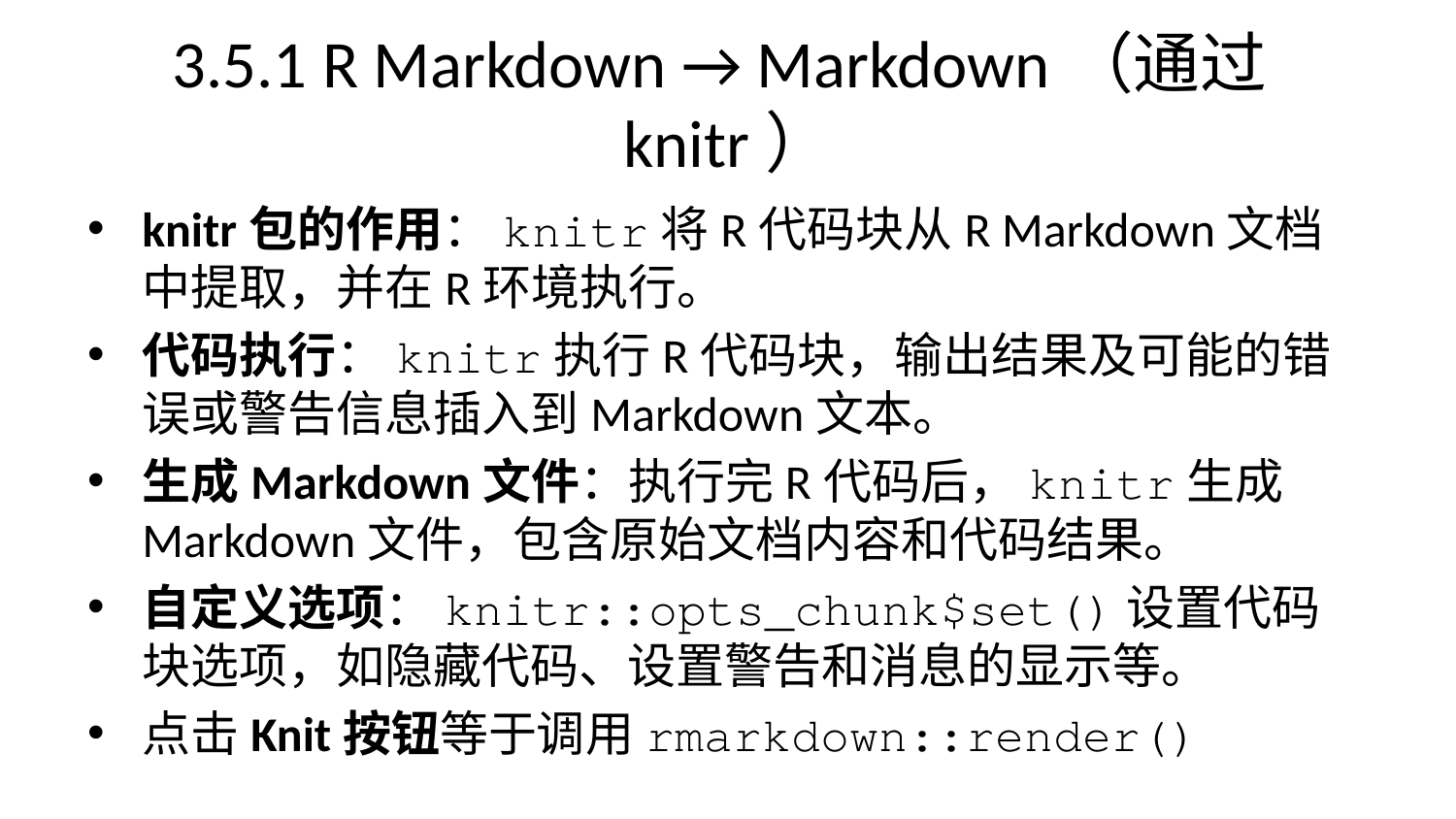

# 3.5.1 R Markdown → Markdown（通过knitr）
knitr包的作用：knitr将R代码块从R Markdown文档中提取，并在R环境执行。
代码执行：knitr执行R代码块，输出结果及可能的错误或警告信息插入到Markdown文本。
生成Markdown文件：执行完R代码后，knitr生成Markdown文件，包含原始文档内容和代码结果。
自定义选项：knitr::opts_chunk$set()设置代码块选项，如隐藏代码、设置警告和消息的显示等。
点击Knit按钮等于调用rmarkdown::render()